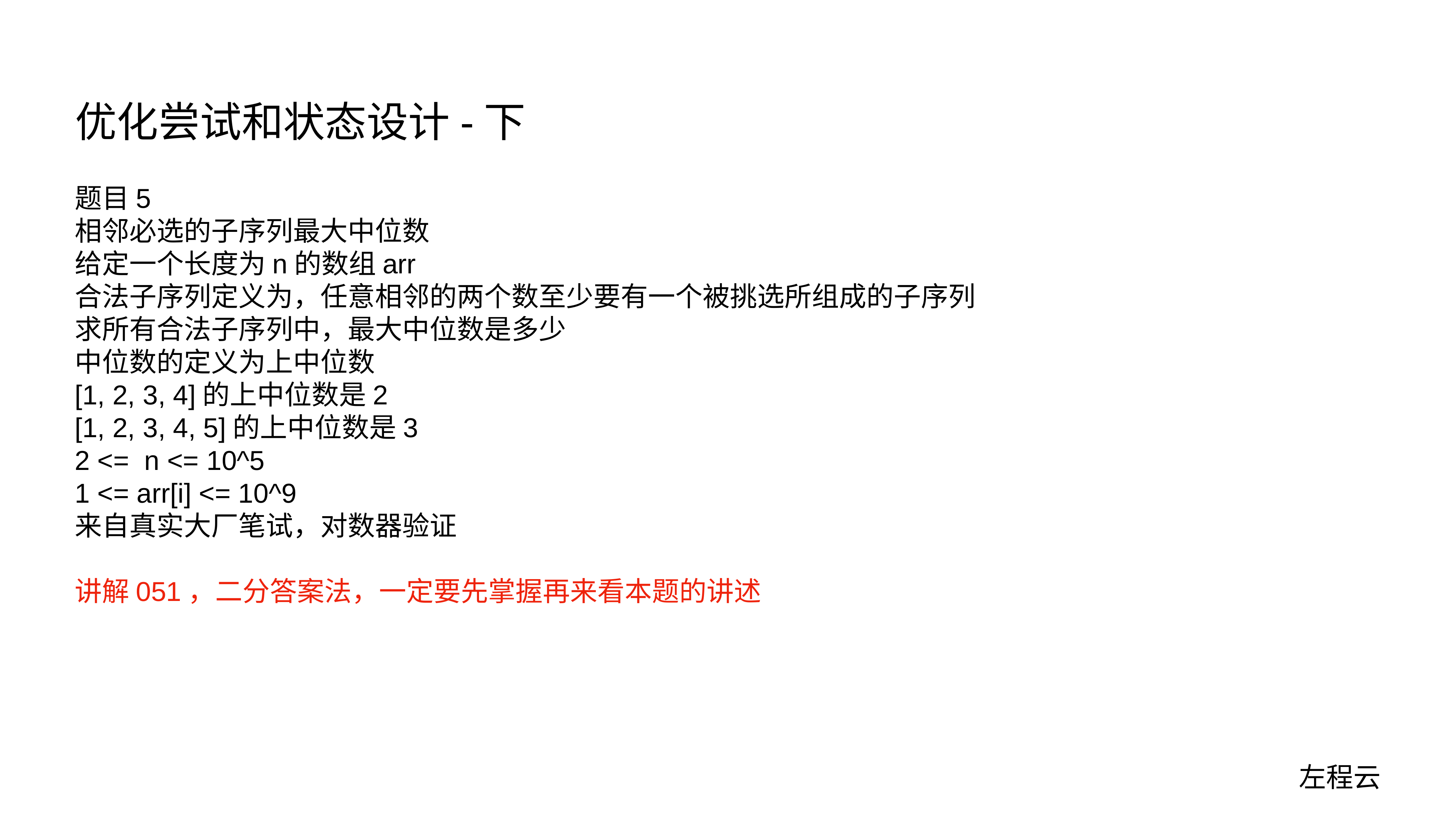

# 优化尝试和状态设计-下
题目5
相邻必选的子序列最大中位数
给定一个长度为n的数组arr
合法子序列定义为，任意相邻的两个数至少要有一个被挑选所组成的子序列
求所有合法子序列中，最大中位数是多少
中位数的定义为上中位数
[1, 2, 3, 4]的上中位数是2
[1, 2, 3, 4, 5]的上中位数是3
2 <=  n <= 10^5
1 <= arr[i] <= 10^9
来自真实大厂笔试，对数器验证

讲解051，二分答案法，一定要先掌握再来看本题的讲述
左程云